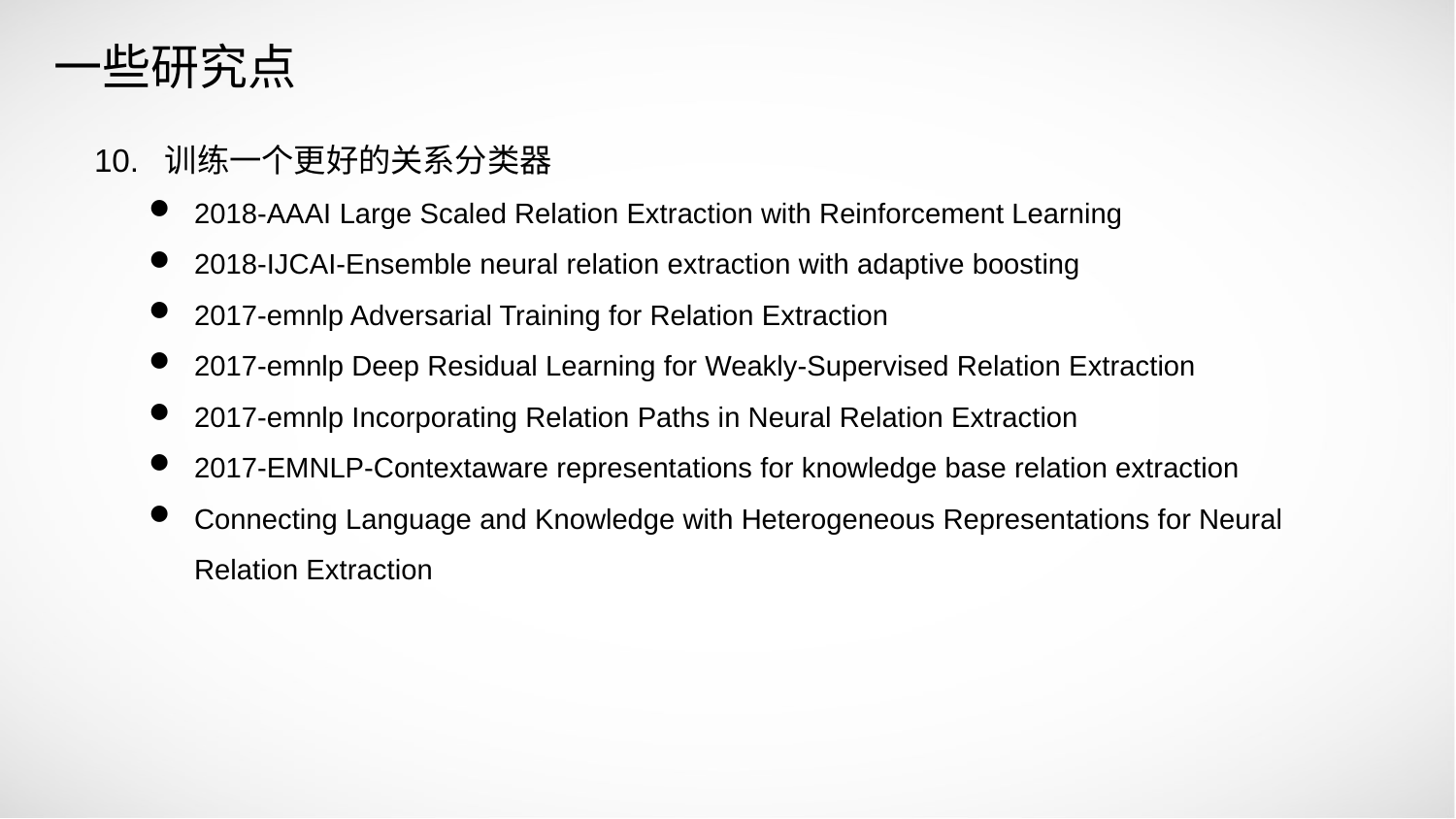

一些研究点
10.  训练一个更好的关系分类器
2018-AAAI Large Scaled Relation Extraction with Reinforcement Learning
2018-IJCAI-Ensemble neural relation extraction with adaptive boosting
2017-emnlp Adversarial Training for Relation Extraction
2017-emnlp Deep Residual Learning for Weakly-Supervised Relation Extraction
2017-emnlp Incorporating Relation Paths in Neural Relation Extraction
2017-EMNLP-Contextaware representations for knowledge base relation extraction
Connecting Language and Knowledge with Heterogeneous Representations for Neural Relation Extraction